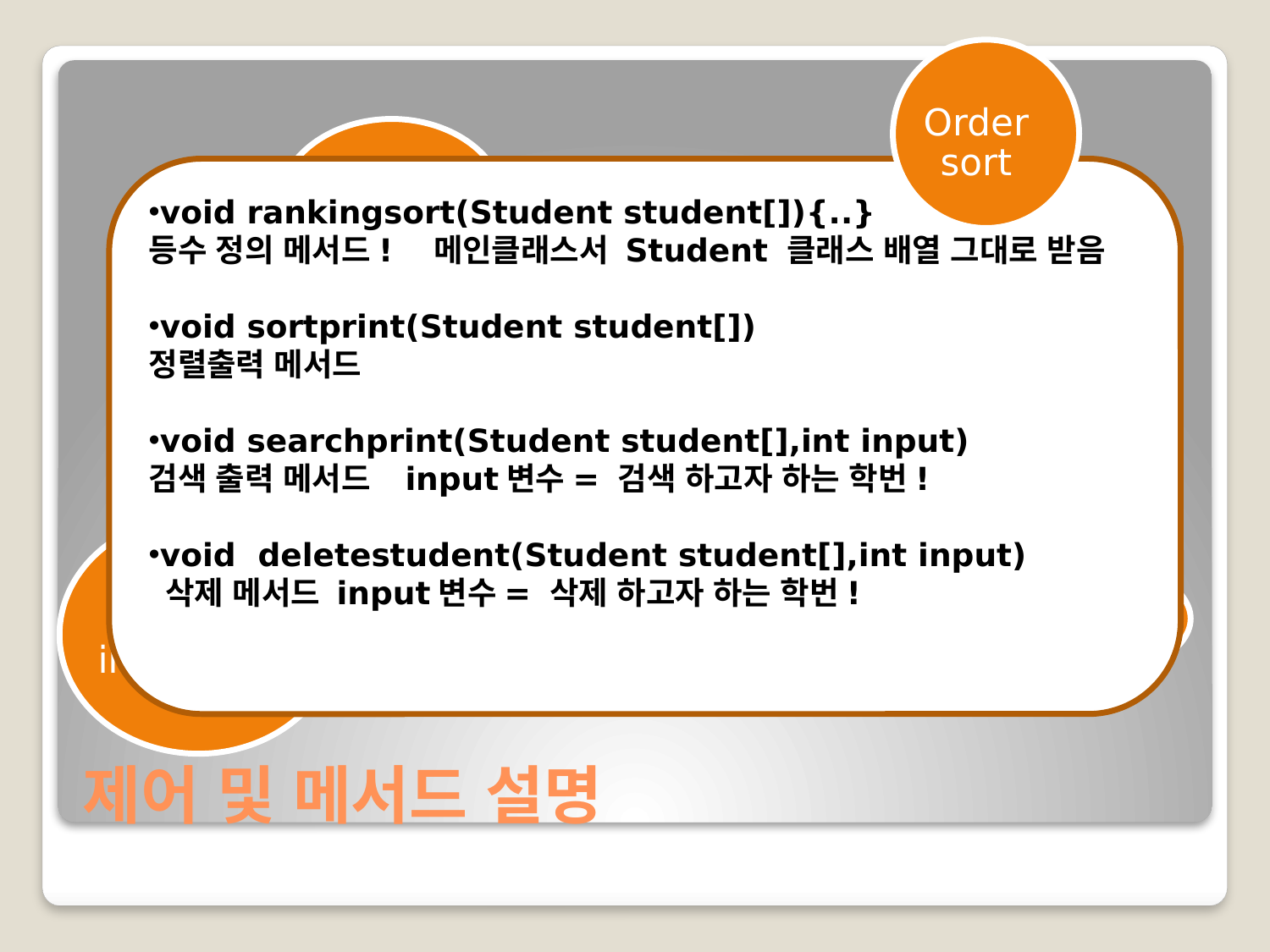

Ordersort

Student
void rankingsort(Student student[]){..}
등수 정의 메서드!   메인클래스서 Student 클래스 배열 그대로 받음

void sortprint(Student student[])
정렬출력 메서드

void searchprint(Student student[],int input)
검색 출력 메서드   input변수= 검색 하고자 하는 학번!

void  deletestudent(Student student[],int input)
 삭제 메서드 input변수= 삭제 하고자 하는 학번!

Input
information

StudentManager
Main();
# 제어 및 메서드 설명